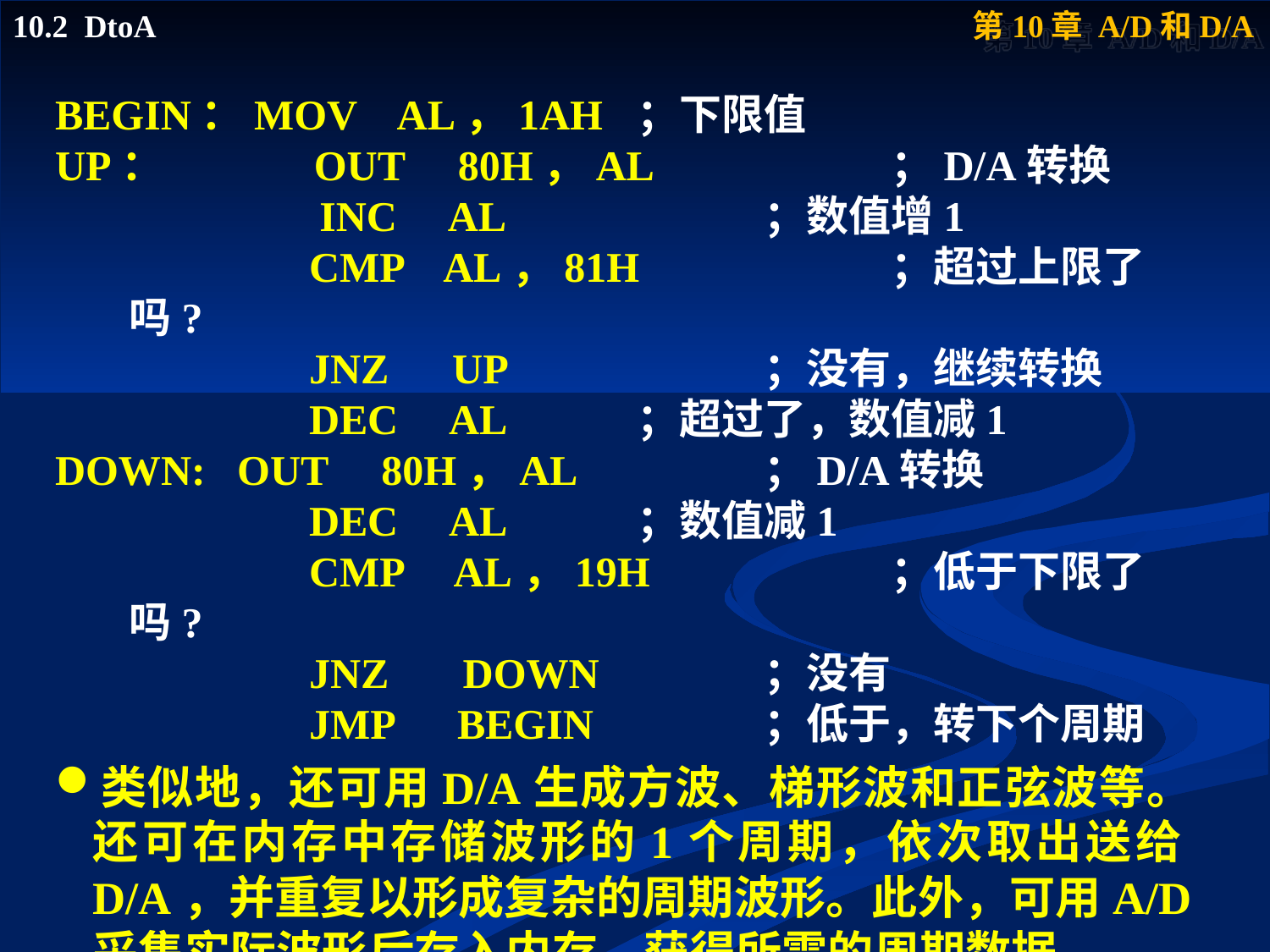

BEGIN：MOV    AL，1AH	；下限值
UP：	     OUT     80H，AL		；D/A转换
		      INC     AL			；数值增1
		     CMP    AL，81H	 	；超过上限了吗?
		     JNZ      UP			；没有，继续转换
		     DEC     AL		；超过了，数值减1
DOWN:   OUT     80H，AL		；D/A转换
		     DEC     AL		；数值减1
		     CMP     AL，19H		；低于下限了吗?
		     JNZ       DOWN		；没有
		     JMP      BEGIN		；低于，转下个周期
类似地，还可用D/A生成方波、梯形波和正弦波等。还可在内存中存储波形的1个周期，依次取出送给D/A，并重复以形成复杂的周期波形。此外，可用A/D采集实际波形后存入内存，获得所需的周期数据。